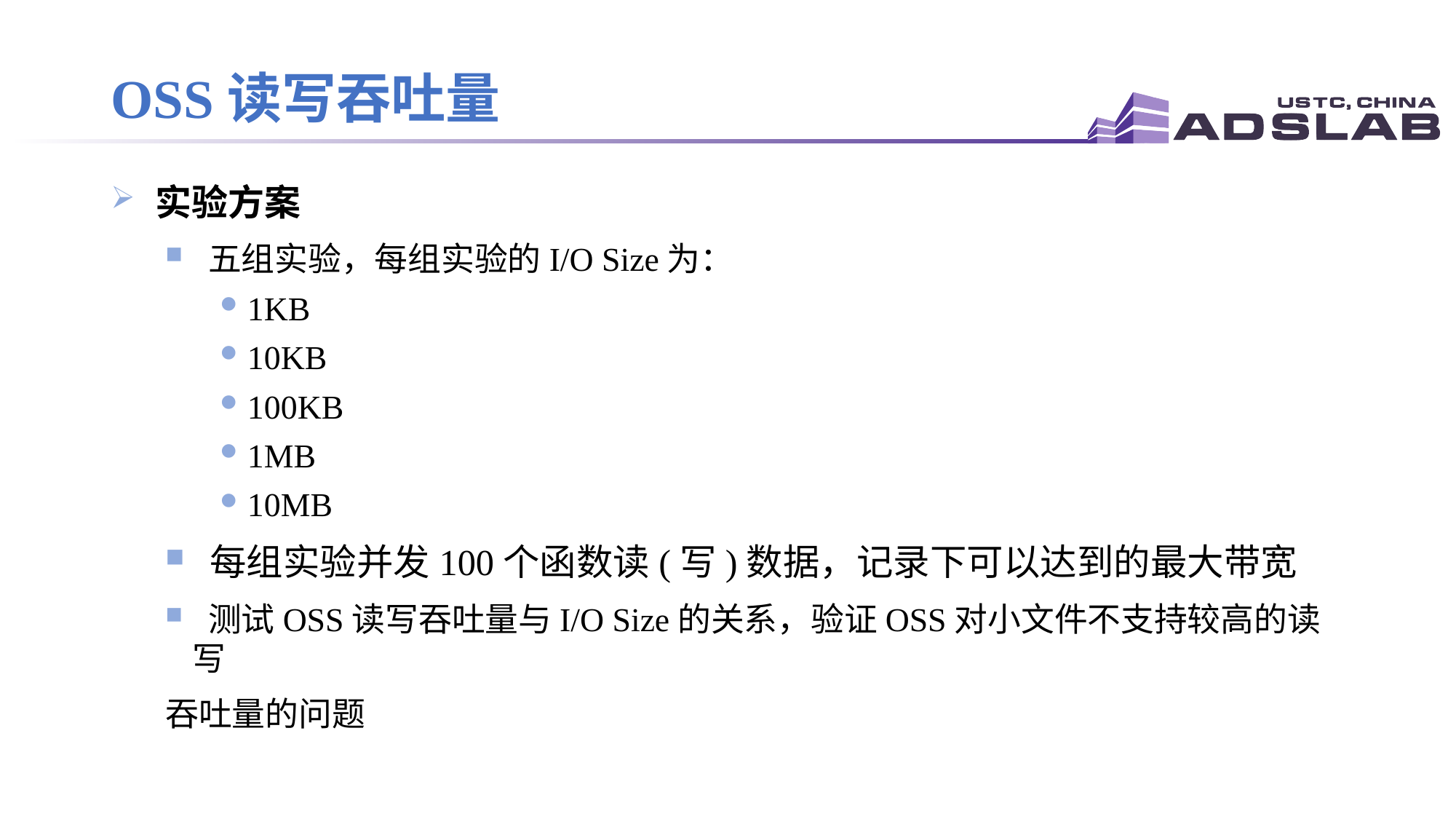

# OSS读写吞吐量
 实验方案
 五组实验，每组实验的I/O Size为：
1KB
10KB
100KB
1MB
10MB
 每组实验并发100个函数读(写)数据，记录下可以达到的最大带宽
 测试OSS读写吞吐量与I/O Size的关系，验证OSS对小文件不支持较高的读写
吞吐量的问题